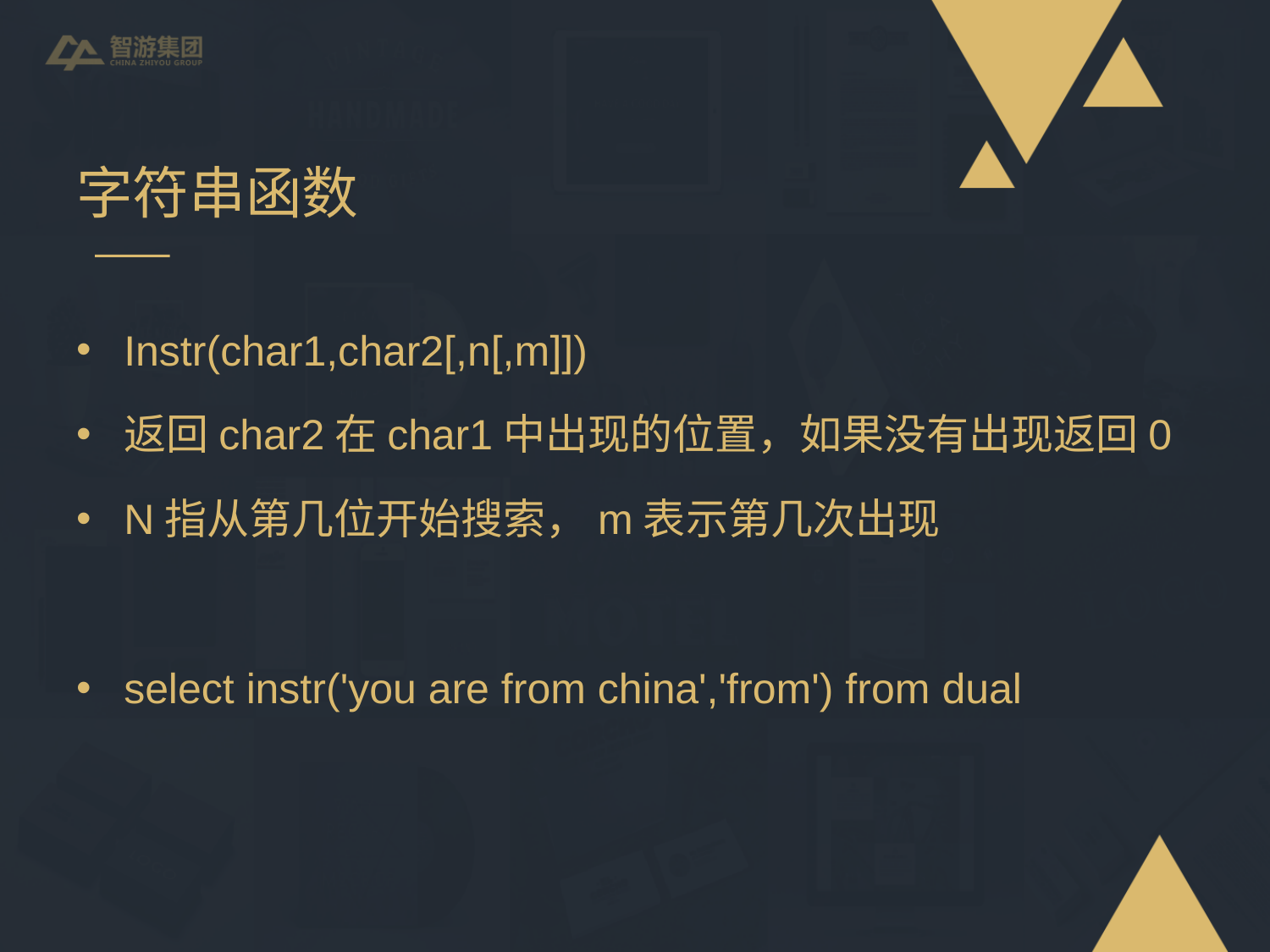

# 字符串函数
Instr(char1,char2[,n[,m]])
返回char2在char1中出现的位置，如果没有出现返回0
N指从第几位开始搜索，m表示第几次出现

select instr('you are from china','from') from dual